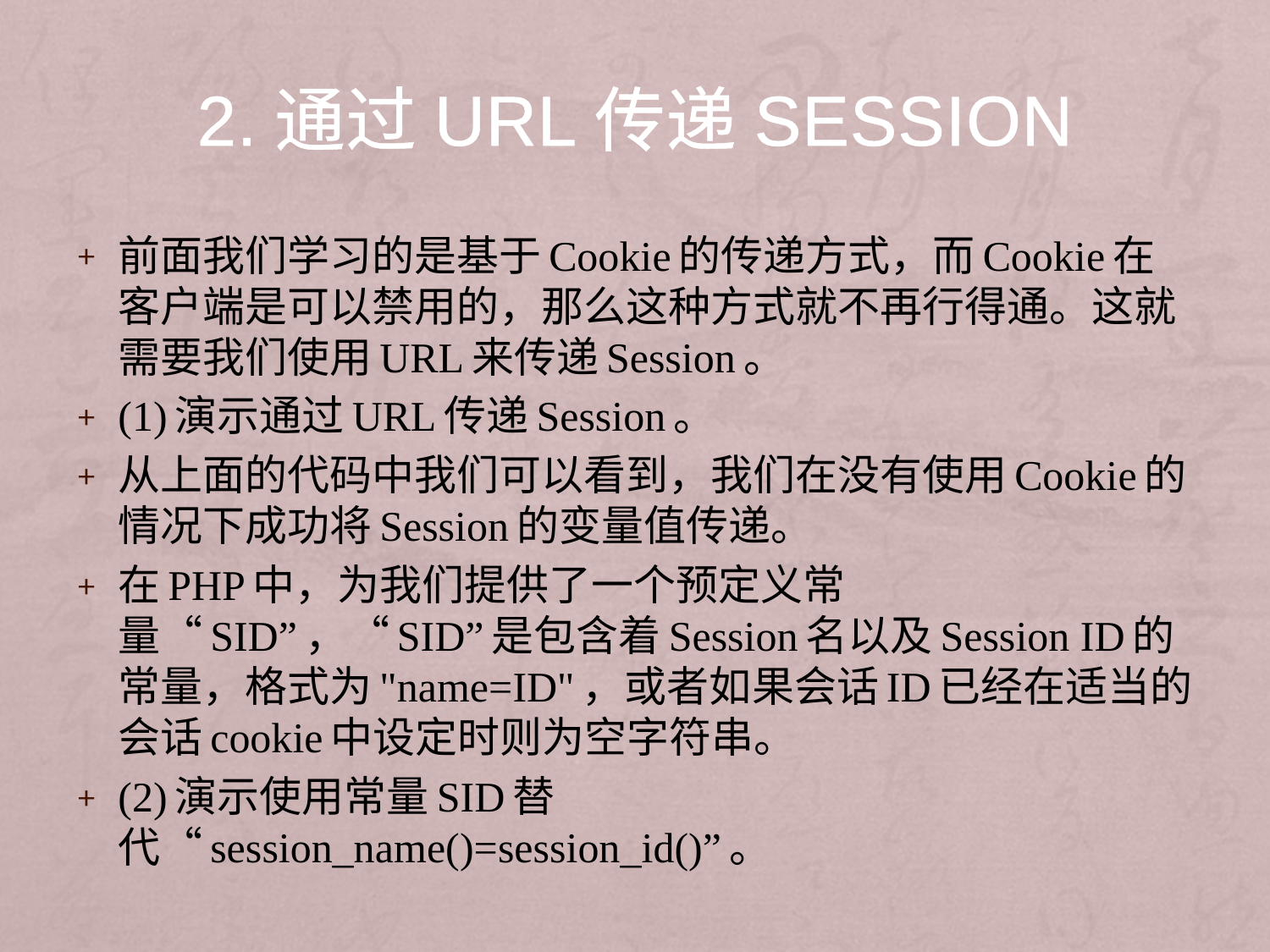

# 2.通过URL传递Session
前面我们学习的是基于Cookie的传递方式，而Cookie在客户端是可以禁用的，那么这种方式就不再行得通。这就需要我们使用URL来传递Session。
(1)演示通过URL传递Session。
从上面的代码中我们可以看到，我们在没有使用Cookie的情况下成功将Session的变量值传递。
在PHP中，为我们提供了一个预定义常量“SID”，“SID”是包含着Session名以及Session ID的常量，格式为"name=ID"，或者如果会话ID已经在适当的会话cookie中设定时则为空字符串。
(2)演示使用常量SID替代“session_name()=session_id()”。